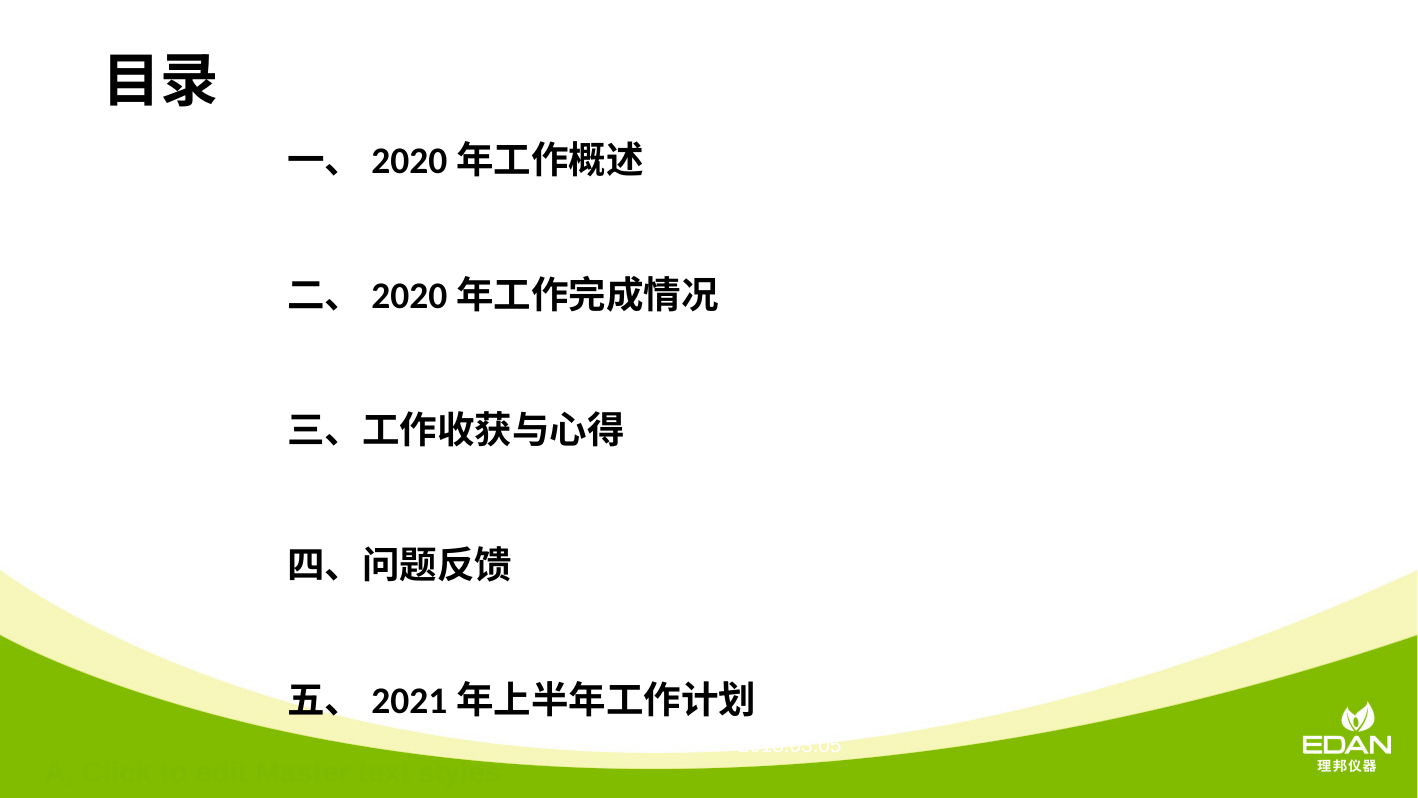

目录
       一、2020年工作概述
       二、2020年工作完成情况
       三、工作收获与心得
       四、问题反馈
       五、2021年上半年工作计划

Liang Gong
www.edan.com.cn
gongliang@edan.com
2018.03.05